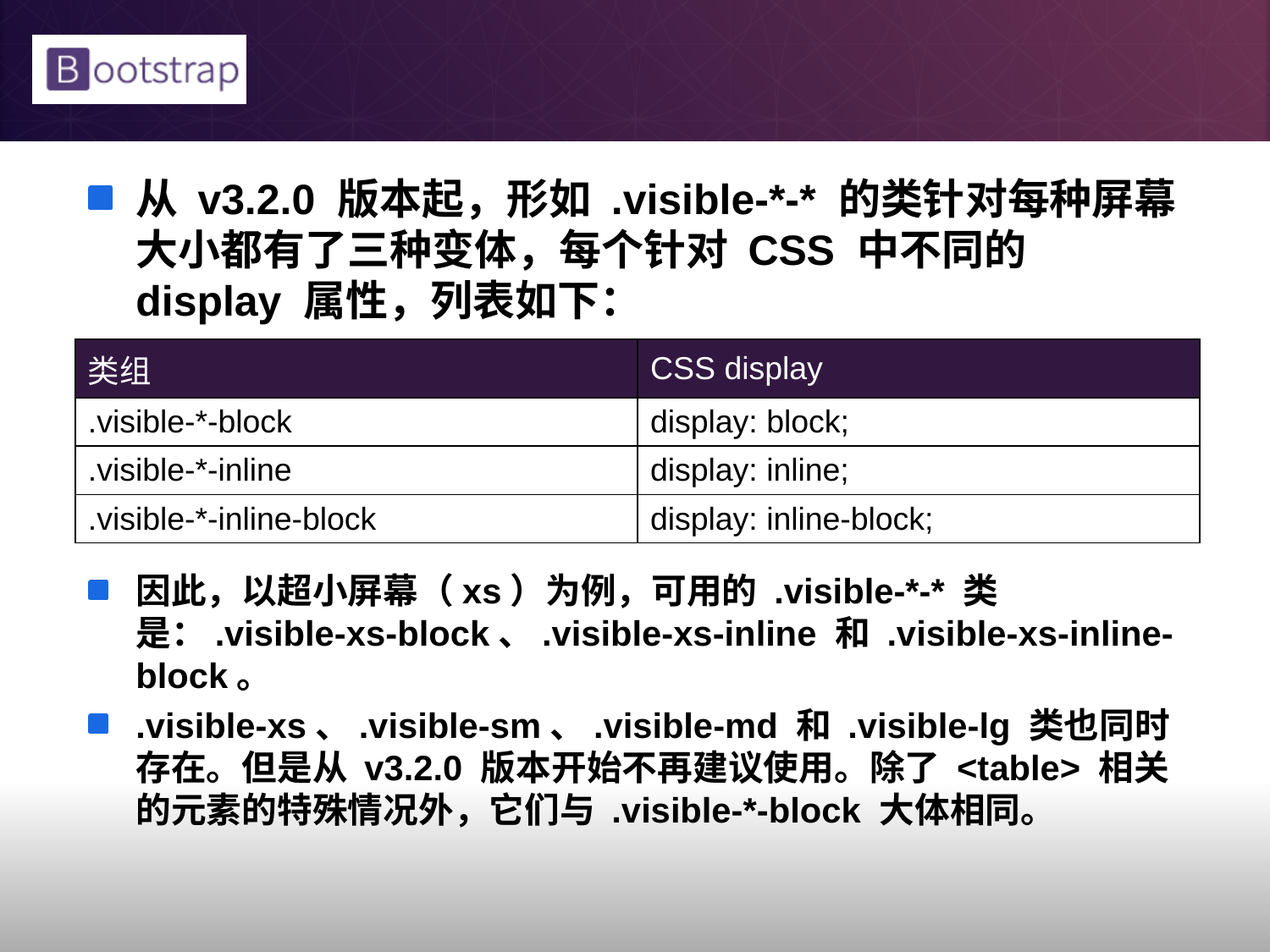

#
从 v3.2.0 版本起，形如 .visible-*-* 的类针对每种屏幕大小都有了三种变体，每个针对 CSS 中不同的 display 属性，列表如下：

因此，以超小屏幕（xs）为例，可用的 .visible-*-* 类是：.visible-xs-block、.visible-xs-inline 和 .visible-xs-inline-block。
.visible-xs、.visible-sm、.visible-md 和 .visible-lg 类也同时存在。但是从 v3.2.0 版本开始不再建议使用。除了 <table> 相关的元素的特殊情况外，它们与 .visible-*-block 大体相同。
| 类组 | CSS display |
| --- | --- |
| .visible-\*-block | display: block; |
| .visible-\*-inline | display: inline; |
| .visible-\*-inline-block | display: inline-block; |